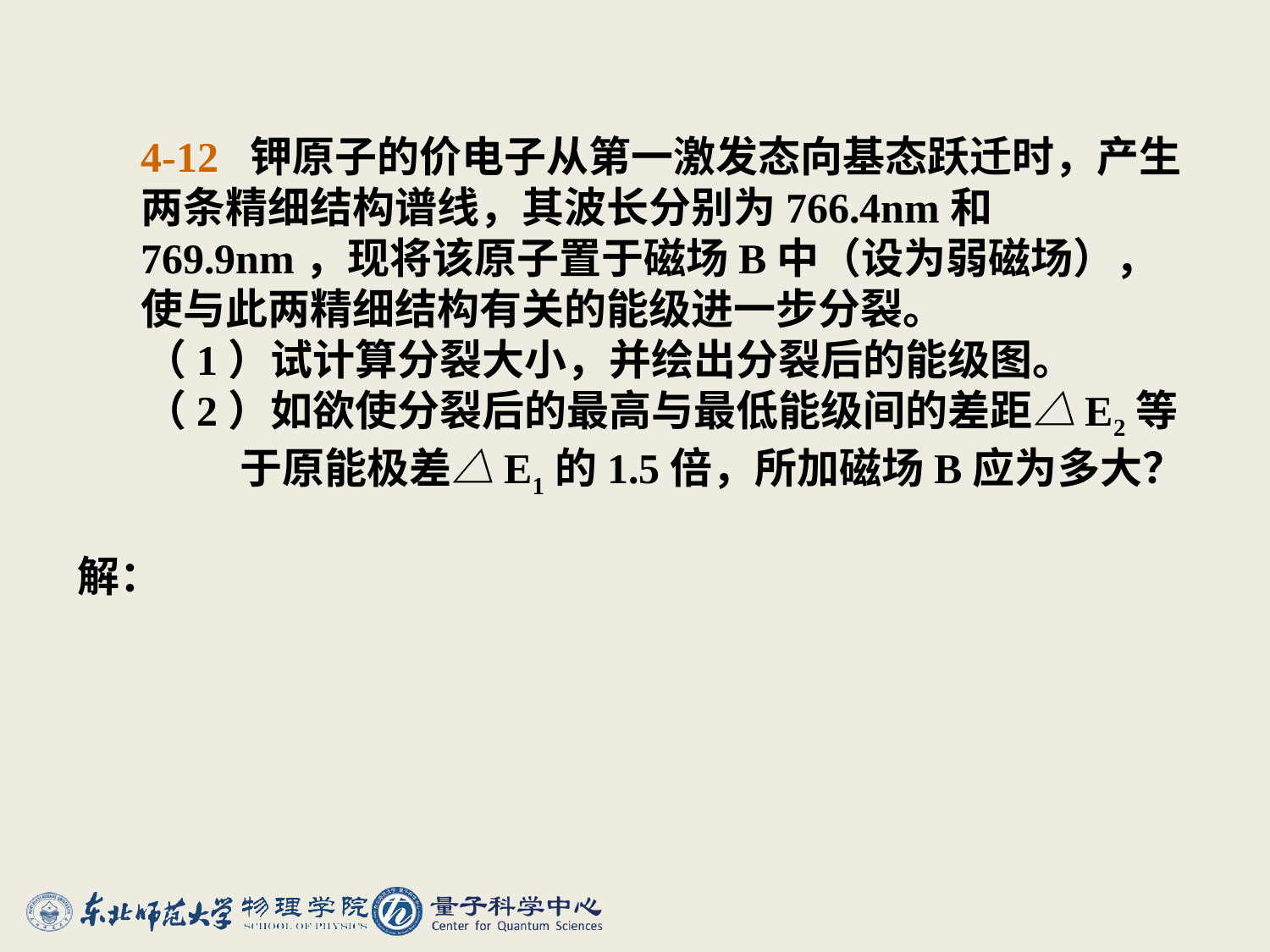

4-12  钾原子的价电子从第一激发态向基态跃迁时，产生两条精细结构谱线，其波长分别为766.4nm和769.9nm，现将该原子置于磁场B中（设为弱磁场），使与此两精细结构有关的能级进一步分裂。
      （1）试计算分裂大小，并绘出分裂后的能级图。
      （2）如欲使分裂后的最高与最低能级间的差距△E2等
                于原能极差△E1的1.5倍，所加磁场B应为多大？
解：